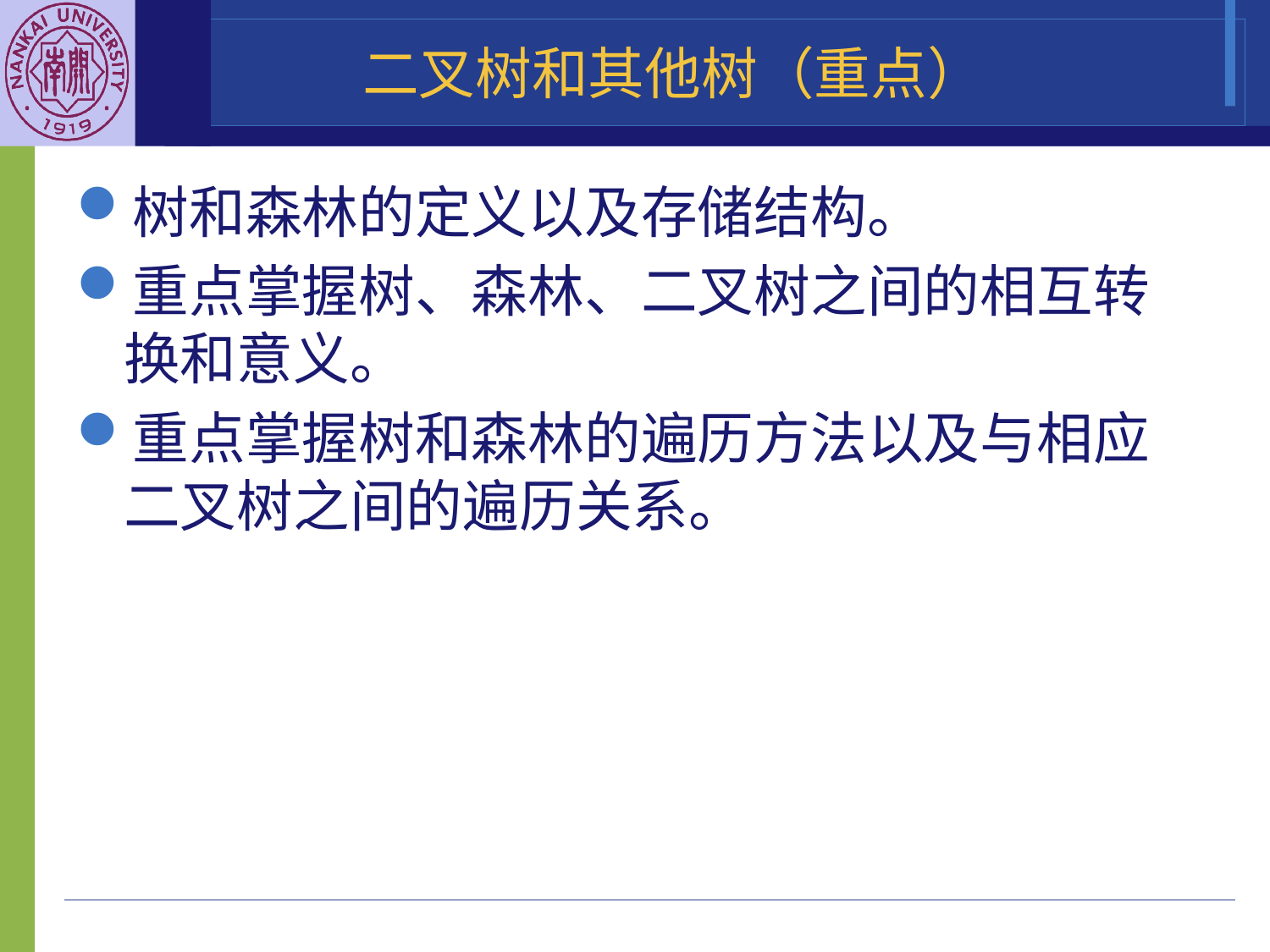

# 二叉树和其他树（重点）
树和森林的定义以及存储结构。
重点掌握树、森林、二叉树之间的相互转换和意义。
重点掌握树和森林的遍历方法以及与相应二叉树之间的遍历关系。